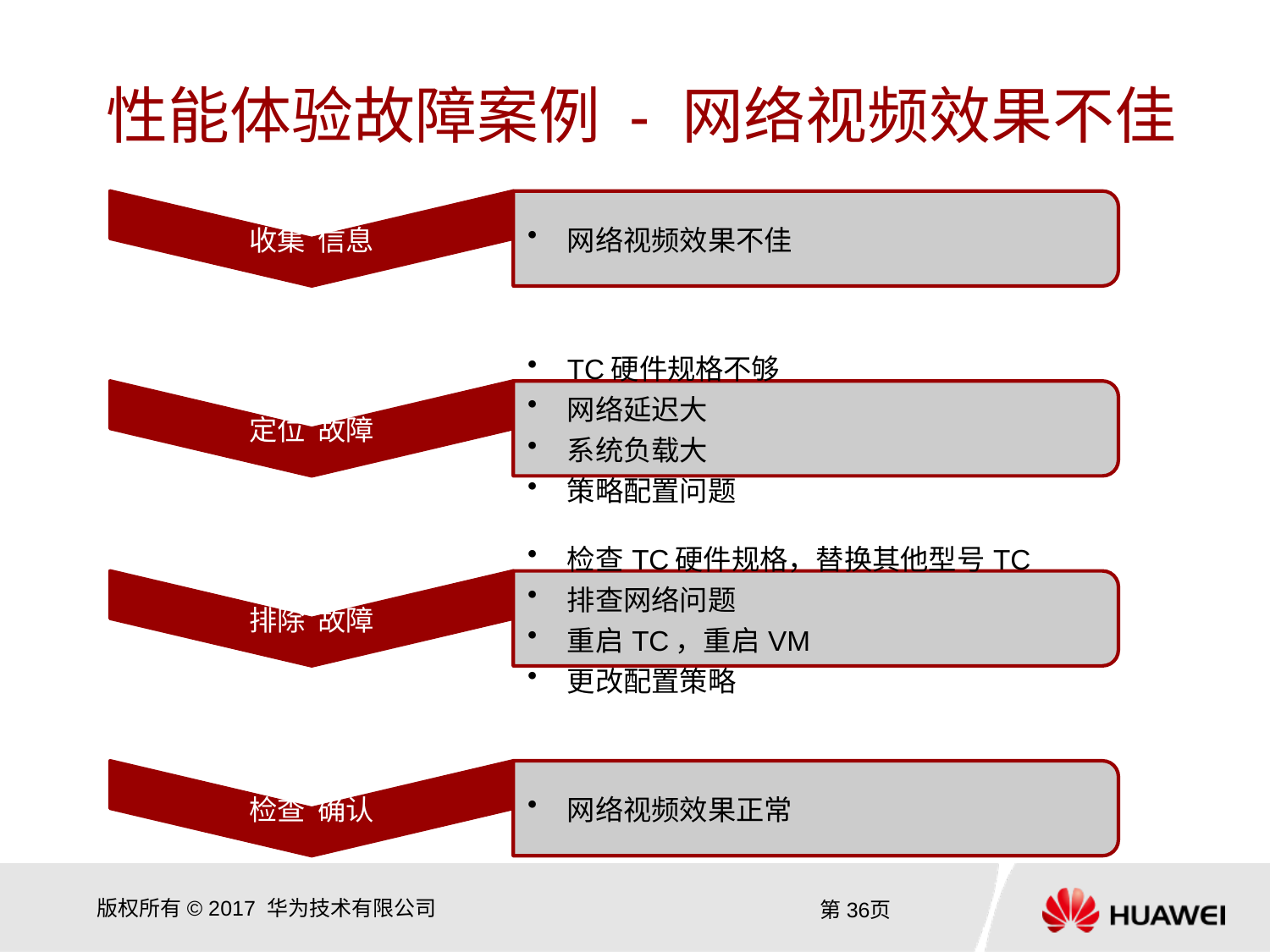

# 性能体验故障案例 - 网络视频效果不佳
收集  信息
网络视频效果不佳
定位  故障
TC硬件规格不够
网络延迟大
系统负载大
策略配置问题
排除  故障
检查TC硬件规格，替换其他型号TC
重启TC，重启VM
更改配置策略
检查  确认
网络视频效果正常
排查网络问题